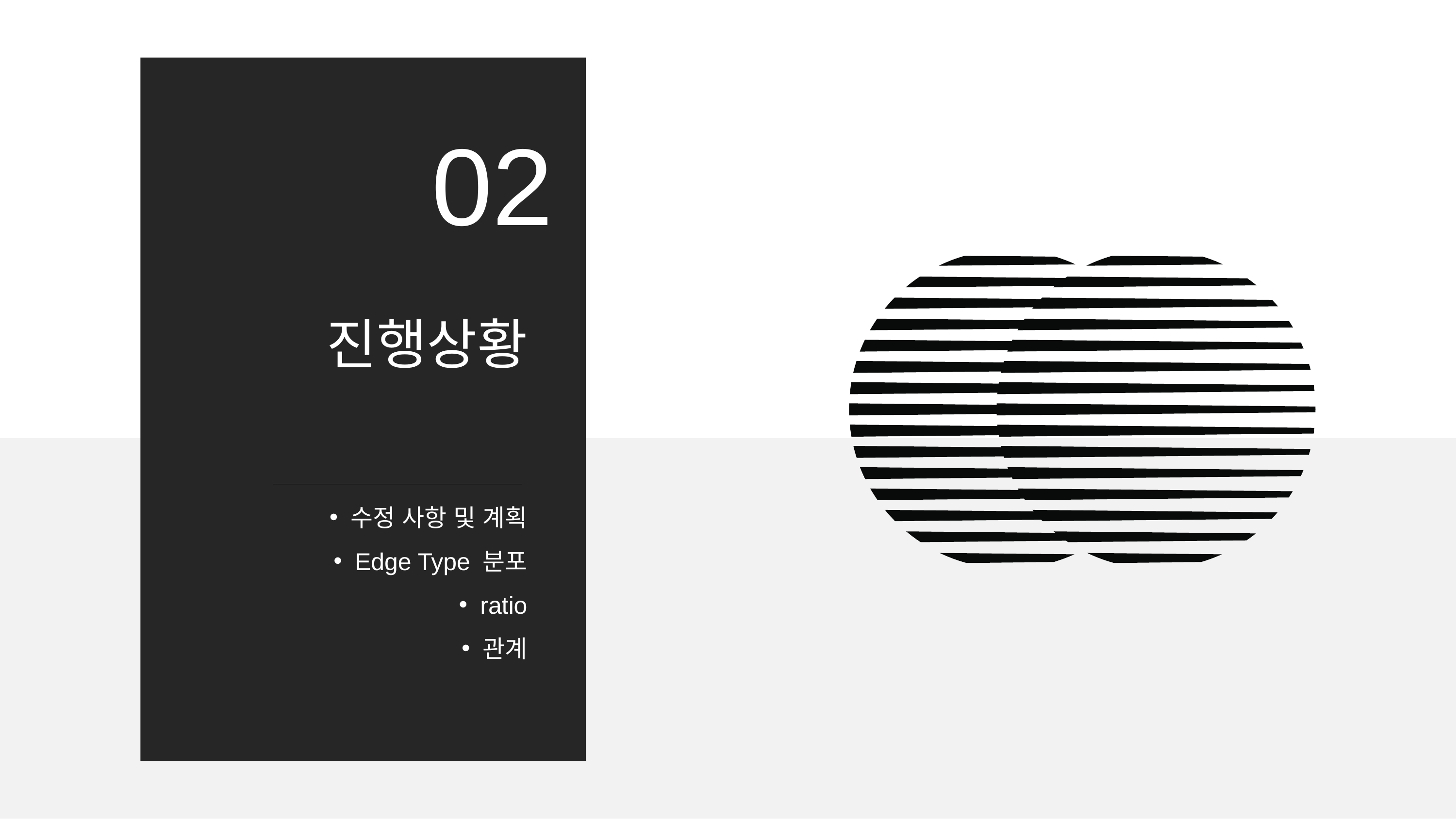

02
진행상황
수정 사항 및 계획
Edge Type 분포
ratio
관계